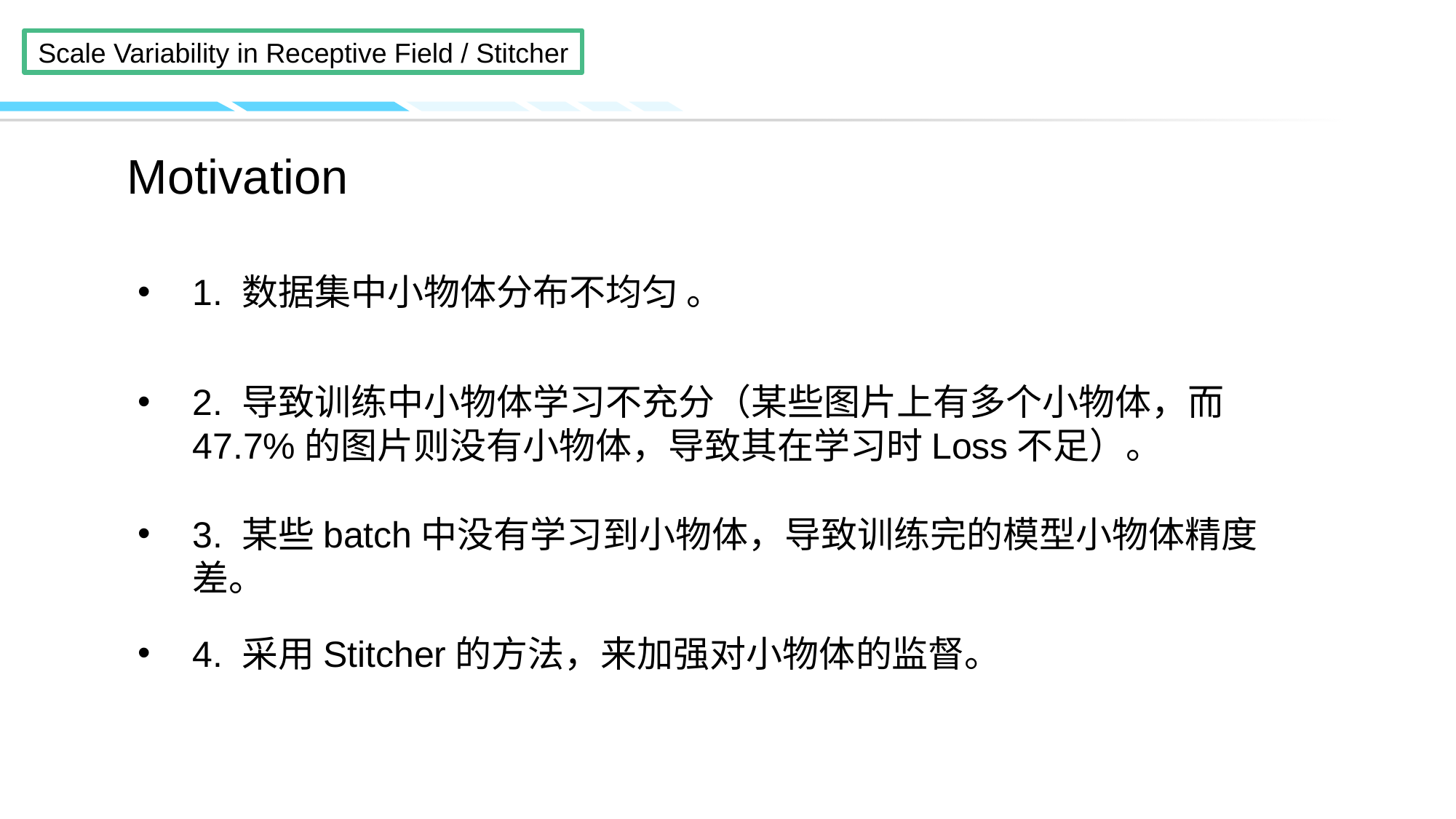

# Motivation
1. 数据集中小物体分布不均匀 。
2. 导致训练中小物体学习不充分（某些图片上有多个小物体，而47.7%的图片则没有小物体，导致其在学习时Loss不足）。
3. 某些batch中没有学习到小物体，导致训练完的模型小物体精度差。
4. 采用Stitcher的方法，来加强对小物体的监督。